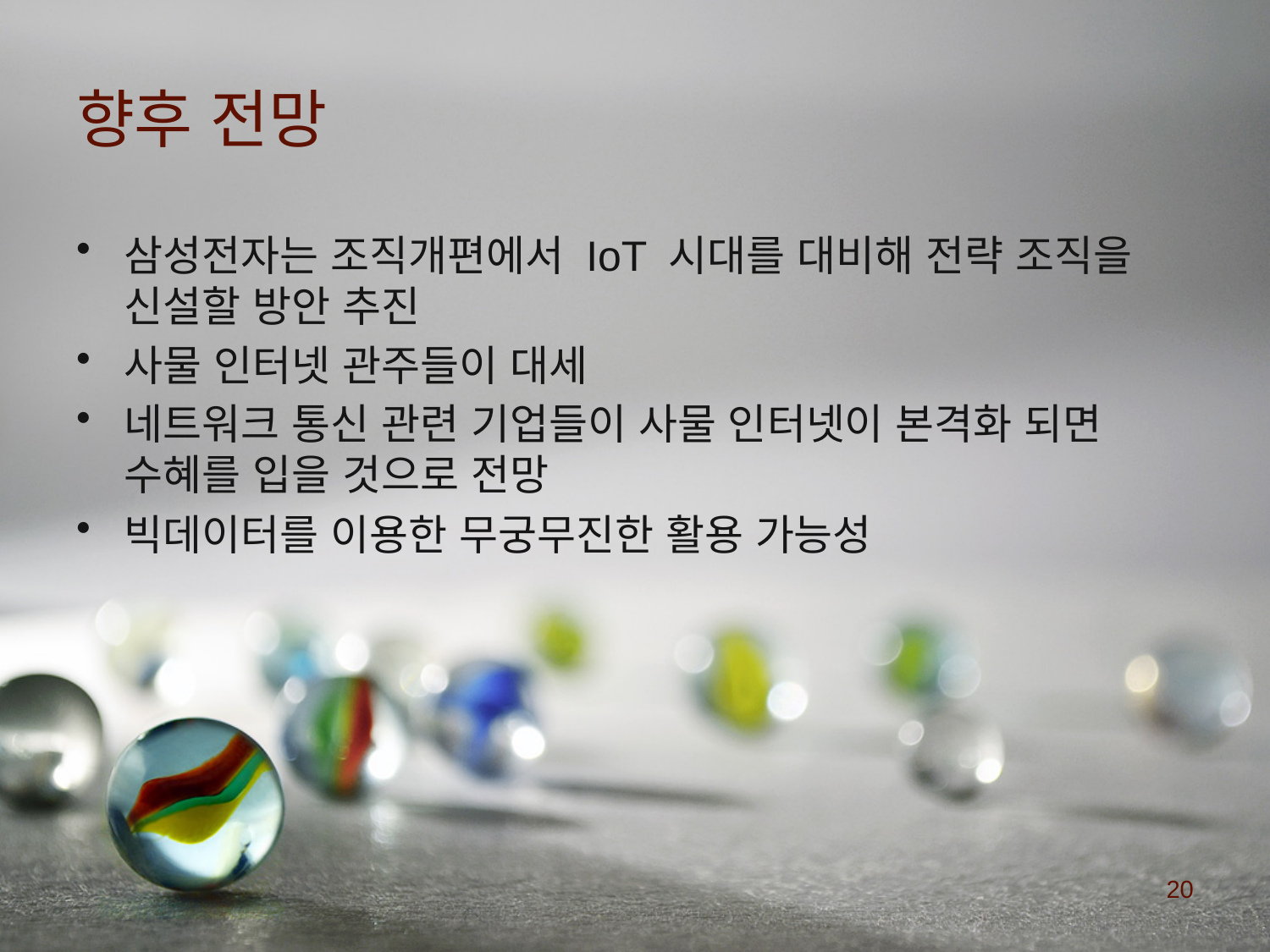

# 향후 전망
삼성전자는 조직개편에서 IoT 시대를 대비해 전략 조직을 신설할 방안 추진
사물 인터넷 관주들이 대세
네트워크 통신 관련 기업들이 사물 인터넷이 본격화 되면 수혜를 입을 것으로 전망
빅데이터를 이용한 무궁무진한 활용 가능성
20